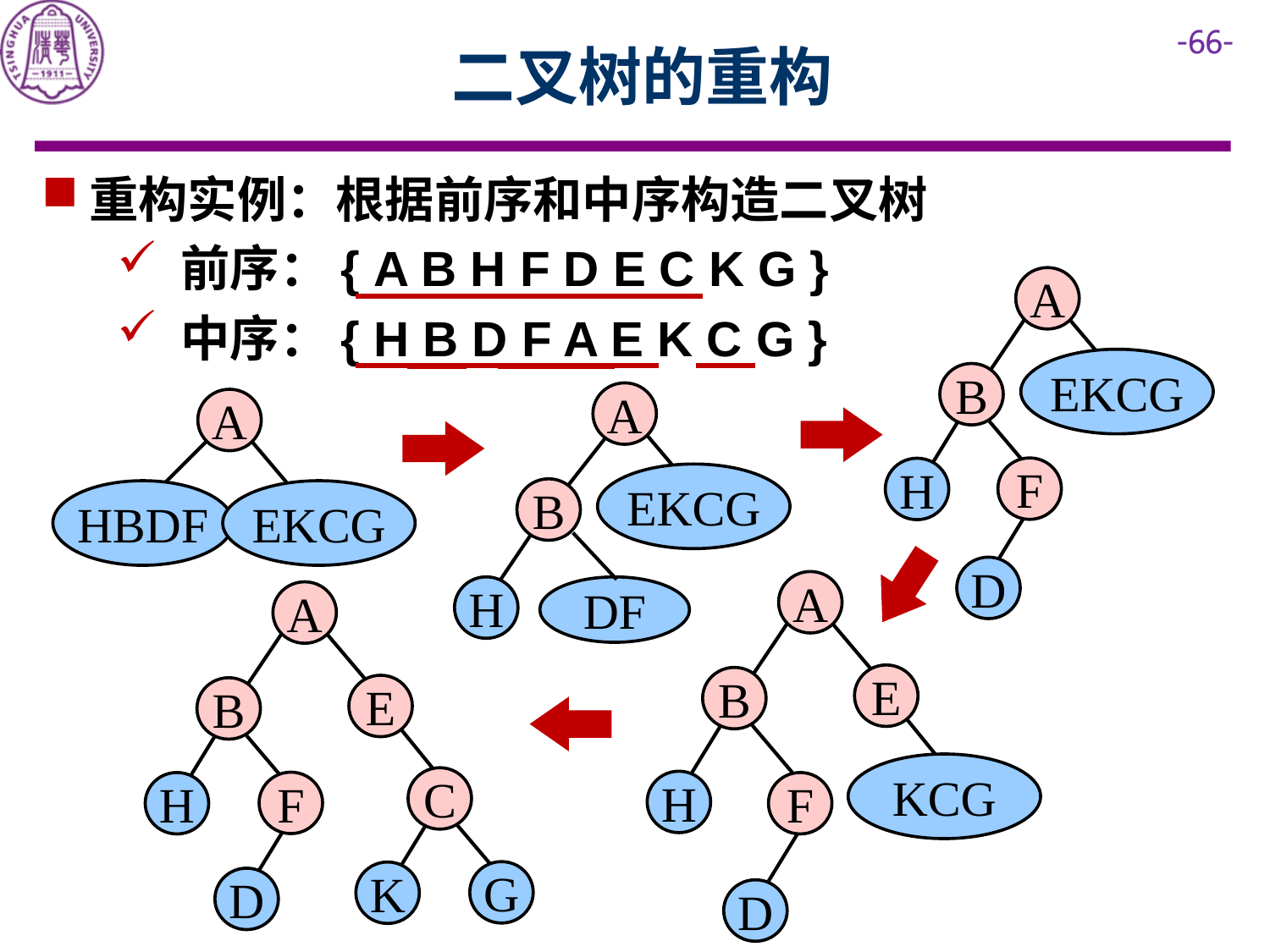

# 二叉树的重构
重构实例：根据前序和中序构造二叉树
前序：{ A B H F D E C K G }
中序：{ H B D F A E K C G }
A

EKCG
B

F
H

D
A

EKCG
B

H
DF
A

HBDF
EKCG

A

E
B

KCG
H
F

D
A

E
B

F
H

D

C

G
K